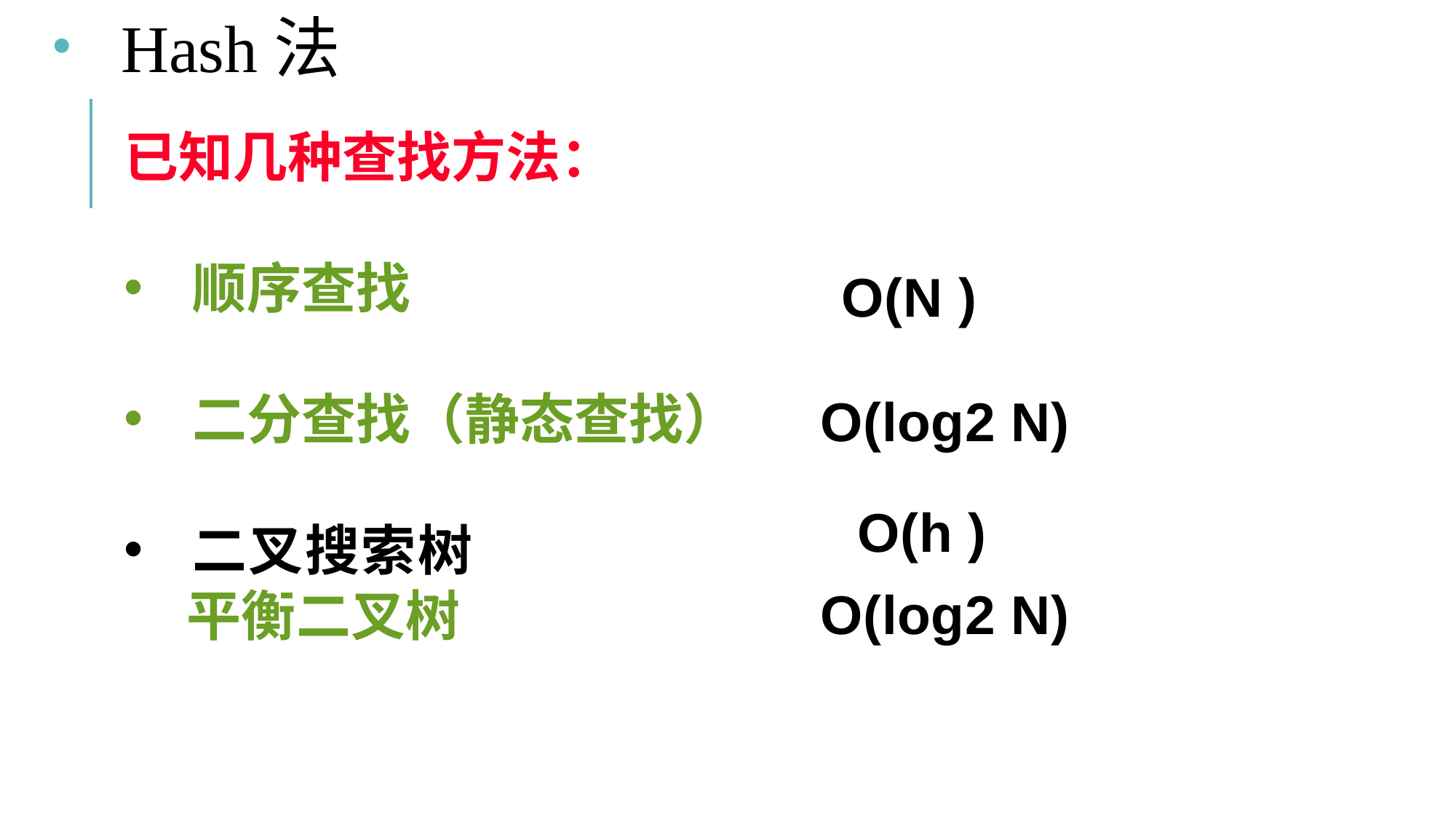

Hash法
已知几种查找方法：

顺序查找

二分查找（静态查找）

二叉搜索树
    平衡二叉树
|  |
| --- |
|  |
|  |
O(N )
O(log2 N)
O(h )
O(log2 N)